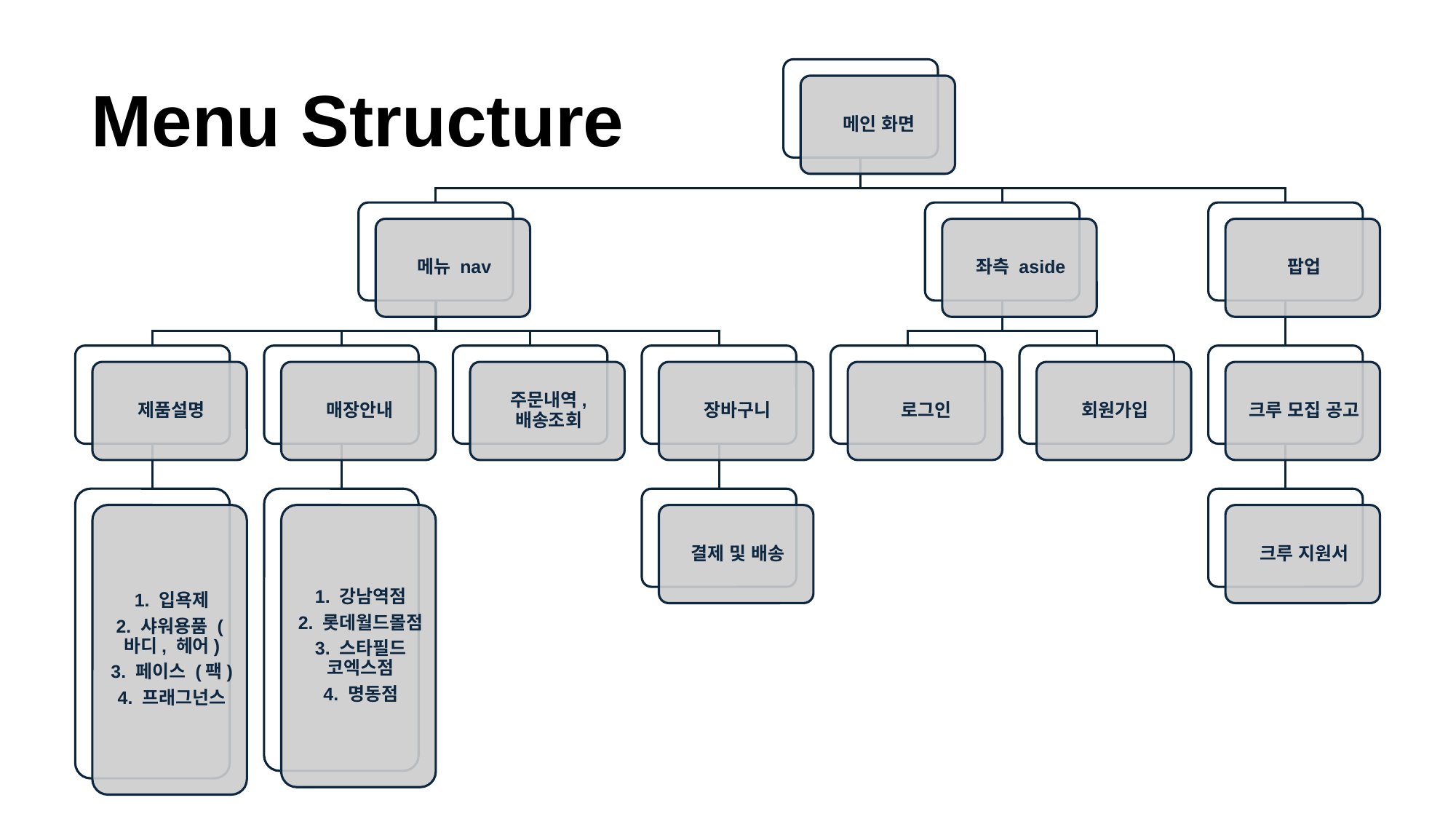

메인 화면
메뉴 nav
제품설명
1. 입욕제
2. 샤워용품 (바디, 헤어)
3. 페이스 (팩)
4. 프래그넌스
매장안내
1. 강남역점
2. 롯데월드몰점
3. 스타필드 코엑스점
4. 명동점
주문내역, 배송조회
장바구니
결제 및 배송
좌측 aside
로그인
회원가입
팝업
크루 모집 공고
크루 지원서
Menu Structure